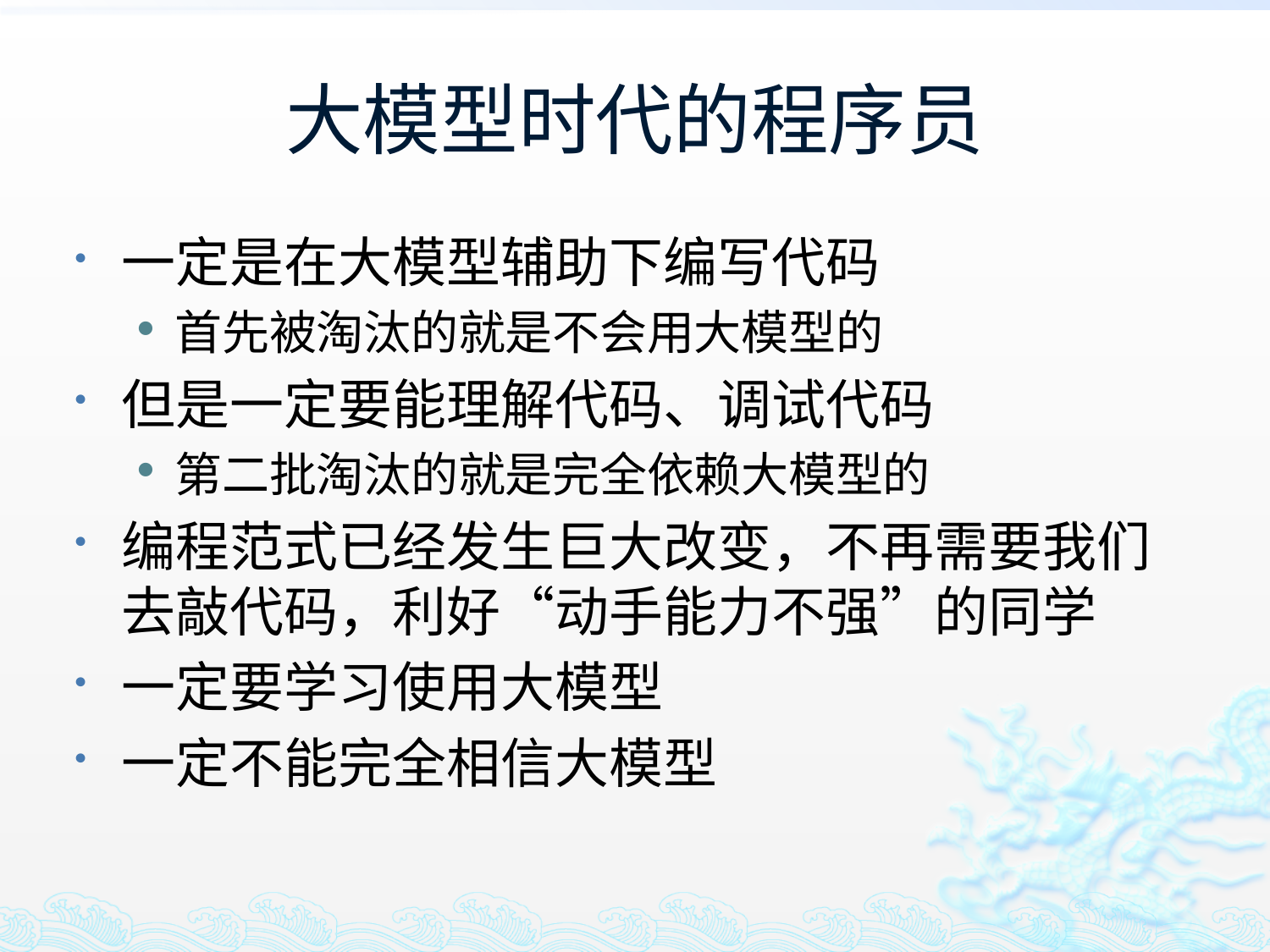

# 大模型时代的程序员
一定是在大模型辅助下编写代码
首先被淘汰的就是不会用大模型的
但是一定要能理解代码、调试代码
第二批淘汰的就是完全依赖大模型的
编程范式已经发生巨大改变，不再需要我们去敲代码，利好“动手能力不强”的同学
一定要学习使用大模型
一定不能完全相信大模型